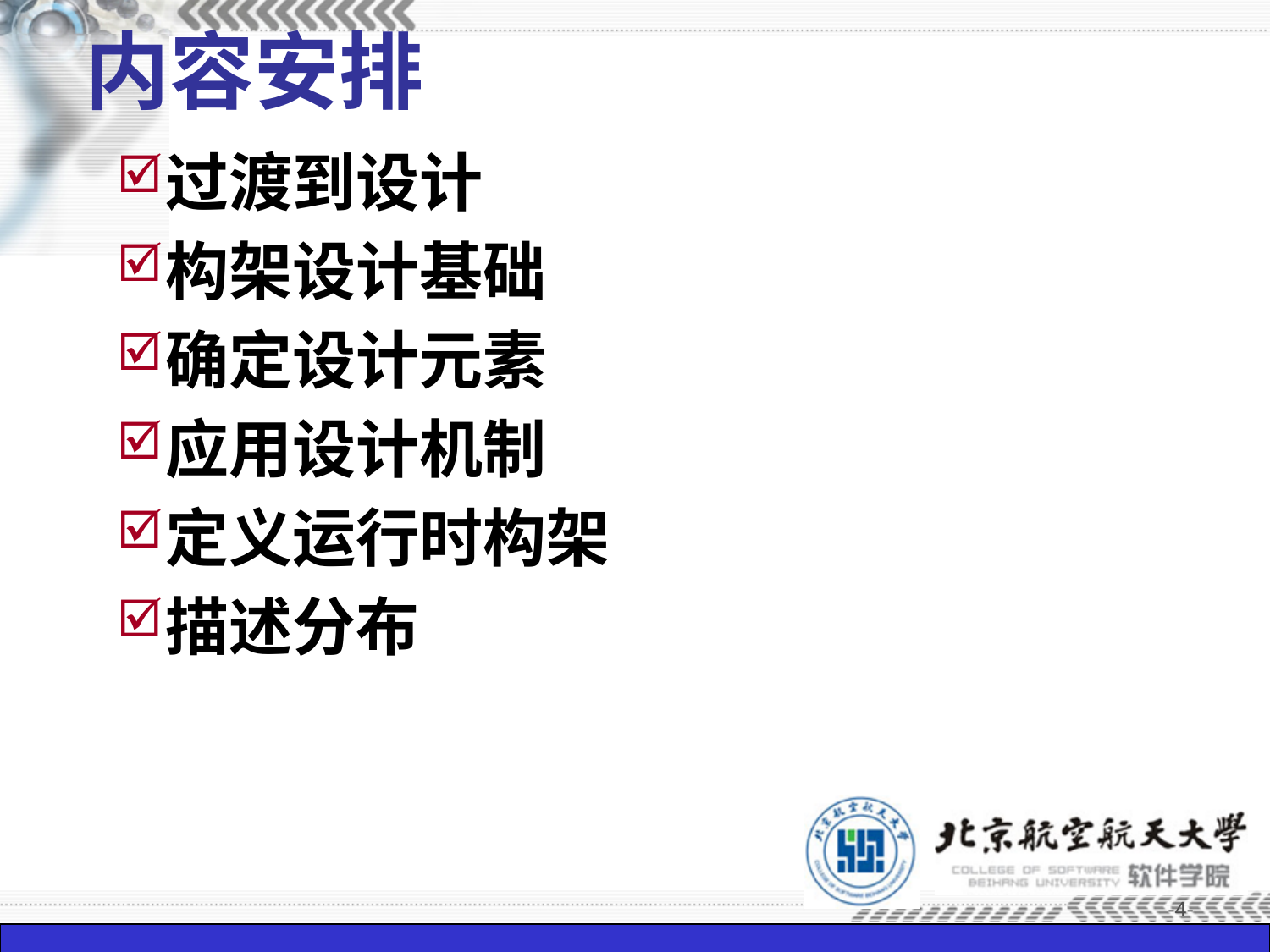

# 内容安排
过渡到设计
构架设计基础
确定设计元素
应用设计机制
定义运行时构架
描述分布
-4-